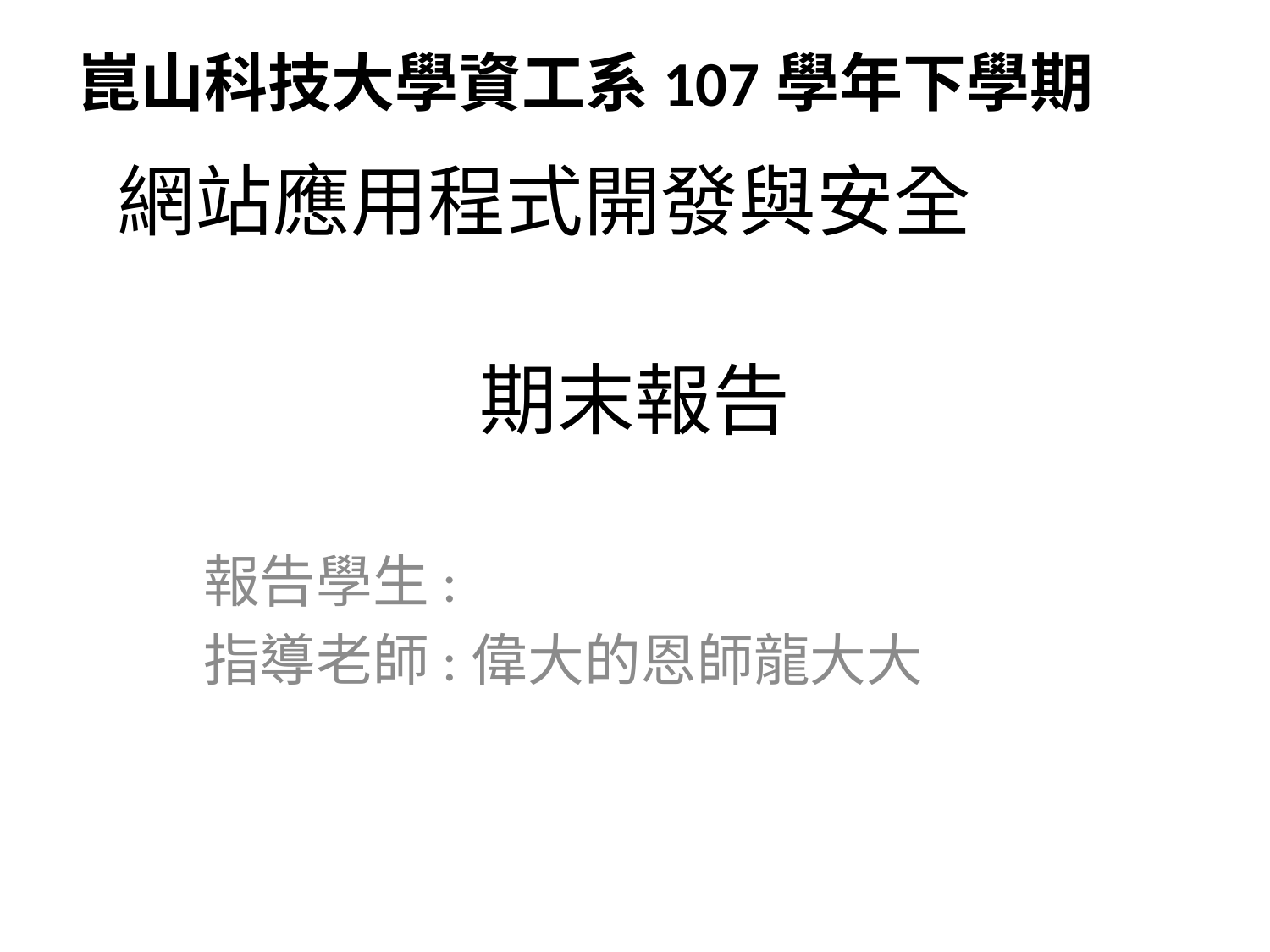

崑山科技大學資工系107學年下學期
網站應用程式開發與安全
# 期末報告
報告學生:
指導老師:偉大的恩師龍大大